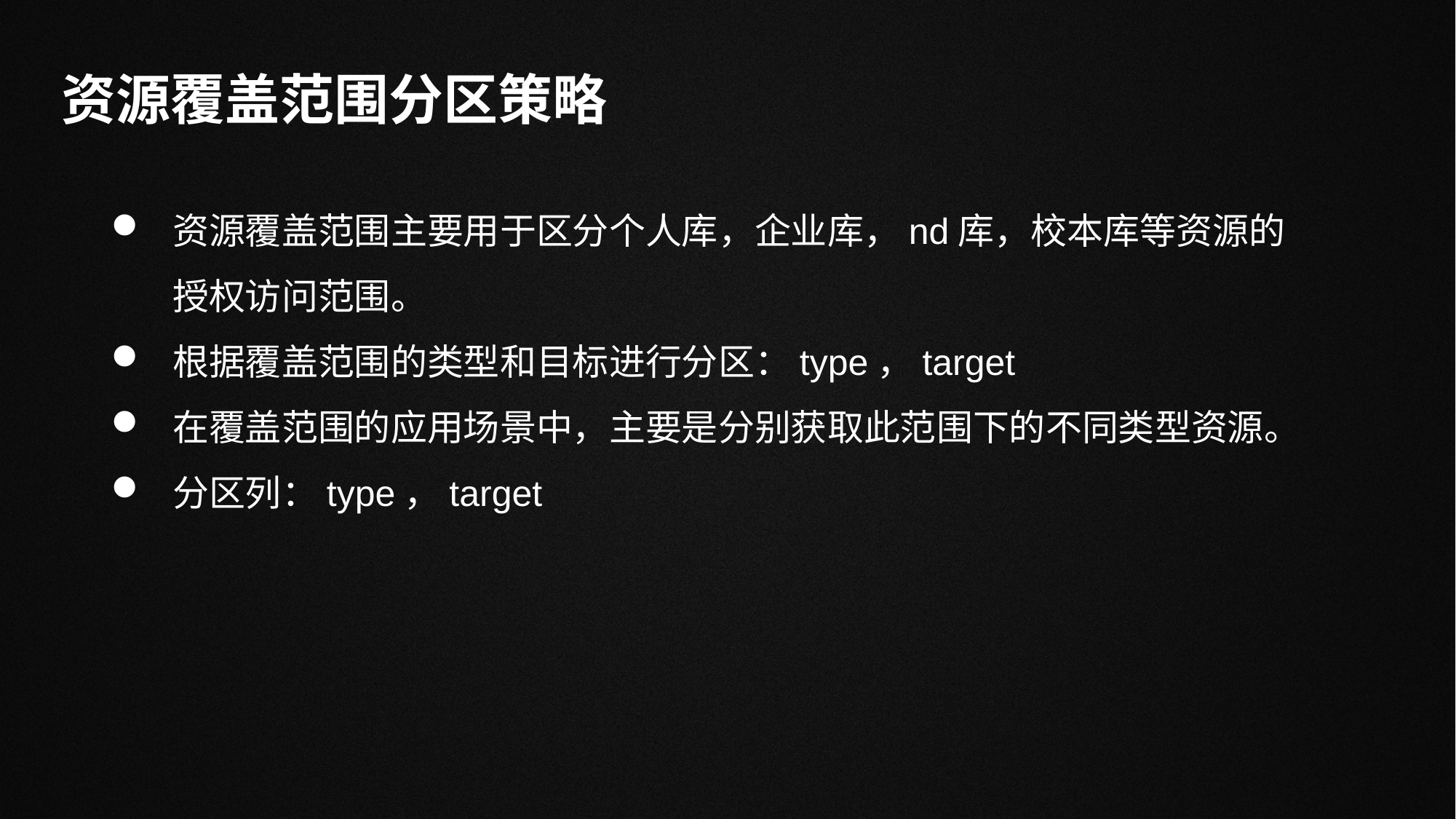

资源覆盖范围分区策略
资源覆盖范围主要用于区分个人库，企业库，nd库，校本库等资源的授权访问范围。
根据覆盖范围的类型和目标进行分区：type，target
在覆盖范围的应用场景中，主要是分别获取此范围下的不同类型资源。
分区列：type，target